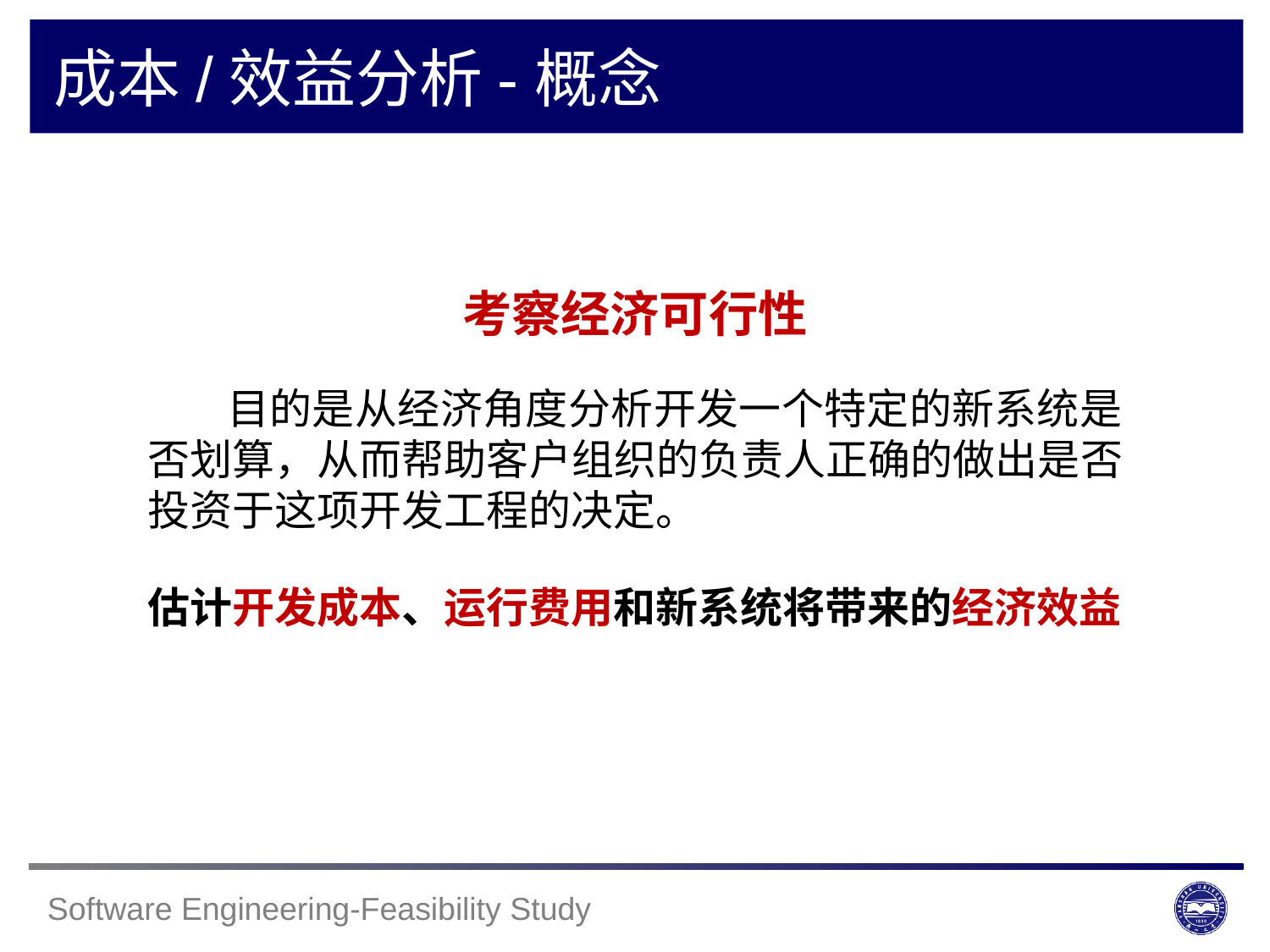

成本/效益分析-概念
考察经济可行性
       目的是从经济角度分析开发一个特定的新系统是否划算，从而帮助客户组织的负责人正确的做出是否投资于这项开发工程的决定。
估计开发成本、运行费用和新系统将带来的经济效益